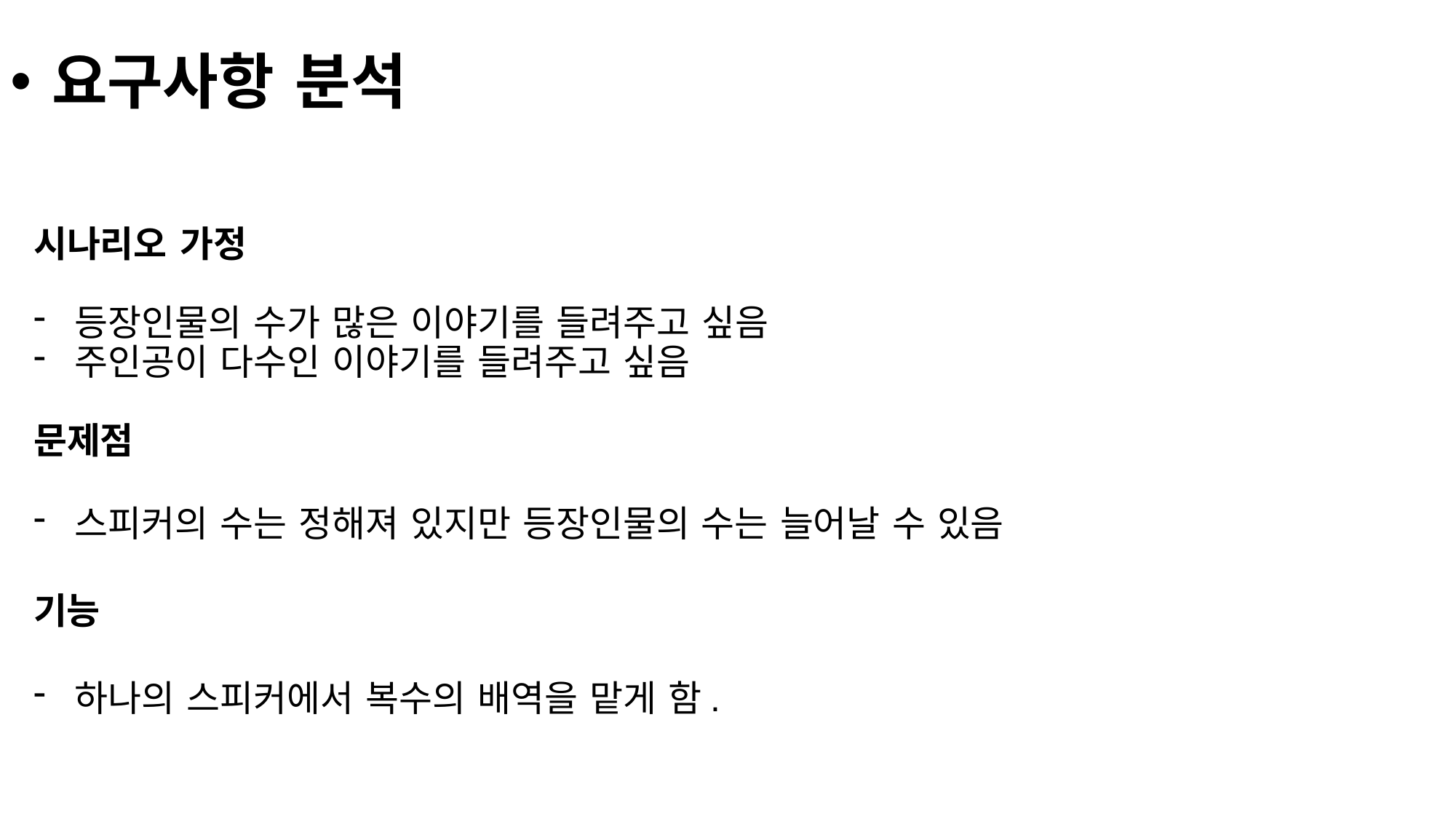

요구사항 분석
시나리오 가정

등장인물의 수가 많은 이야기를 들려주고 싶음
주인공이 다수인 이야기를 들려주고 싶음

문제점

스피커의 수는 정해져 있지만 등장인물의 수는 늘어날 수 있음

기능

하나의 스피커에서 복수의 배역을 맡게 함.